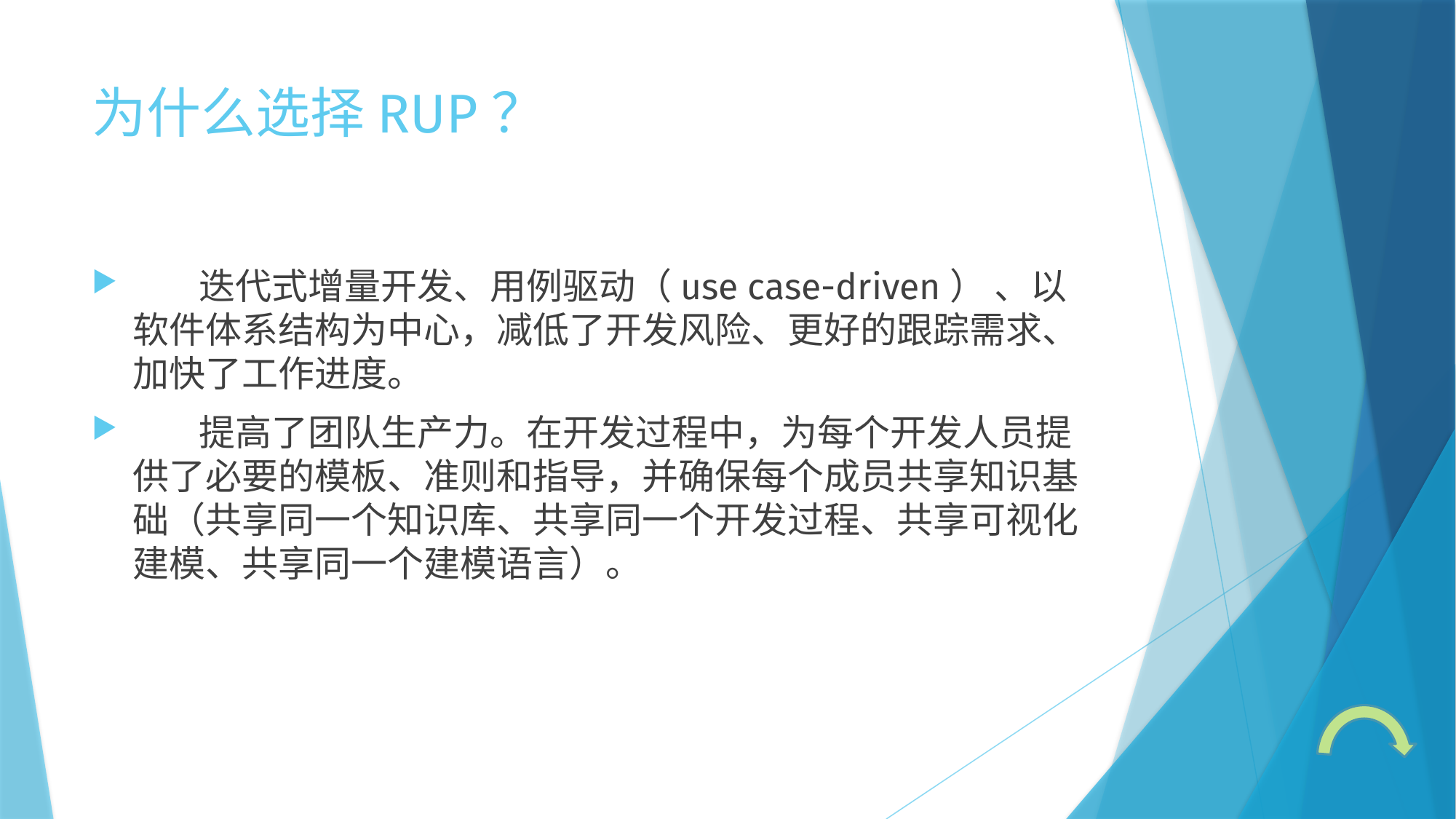

# 为什么选择RUP？
       迭代式增量开发、用例驱动（use case-driven） 、以软件体系结构为中心，减低了开发风险、更好的跟踪需求、加快了工作进度。
       提高了团队生产力。在开发过程中，为每个开发人员提供了必要的模板、准则和指导，并确保每个成员共享知识基础（共享同一个知识库、共享同一个开发过程、共享可视化建模、共享同一个建模语言）。